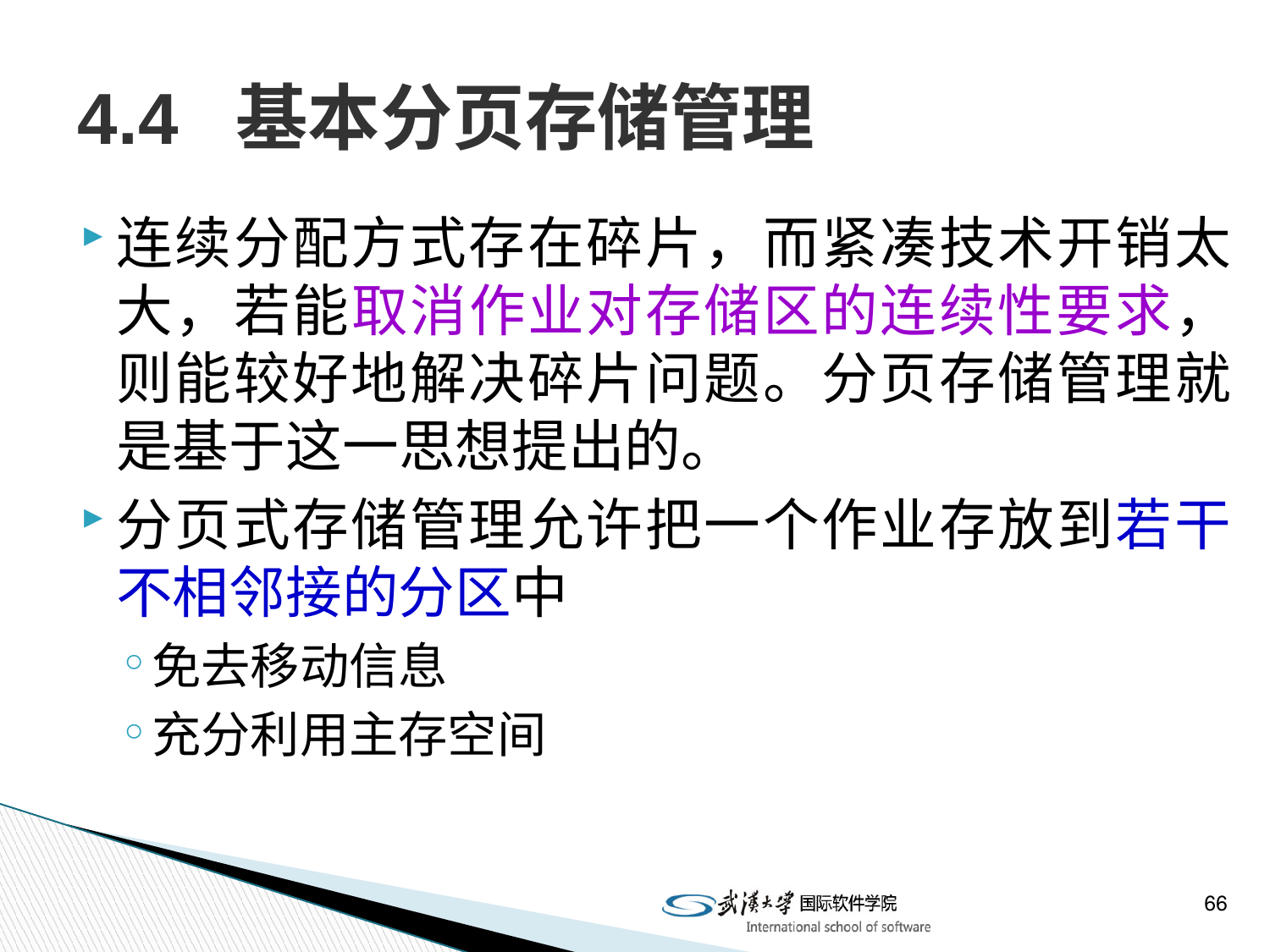

# 4.4  基本分页存储管理
连续分配方式存在碎片，而紧凑技术开销太大，若能取消作业对存储区的连续性要求，则能较好地解决碎片问题。分页存储管理就是基于这一思想提出的。
分页式存储管理允许把一个作业存放到若干不相邻接的分区中
免去移动信息
充分利用主存空间